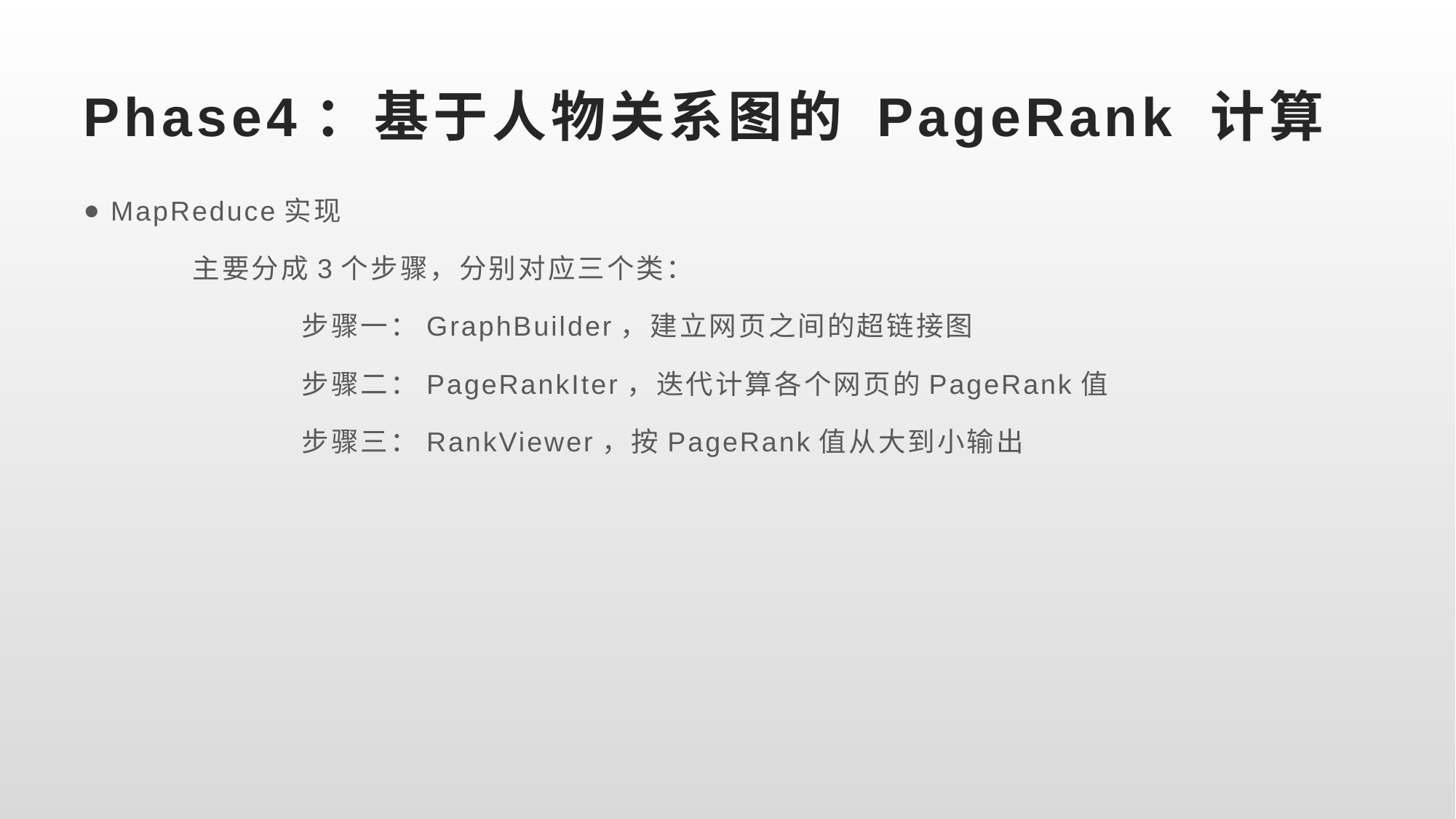

# Phase4：基于人物关系图的 PageRank 计算
MapReduce实现
	主要分成3个步骤，分别对应三个类：
  		步骤一：GraphBuilder，建立网页之间的超链接图
		步骤二：PageRankIter，迭代计算各个网页的PageRank值
		步骤三：RankViewer，按PageRank值从大到小输出